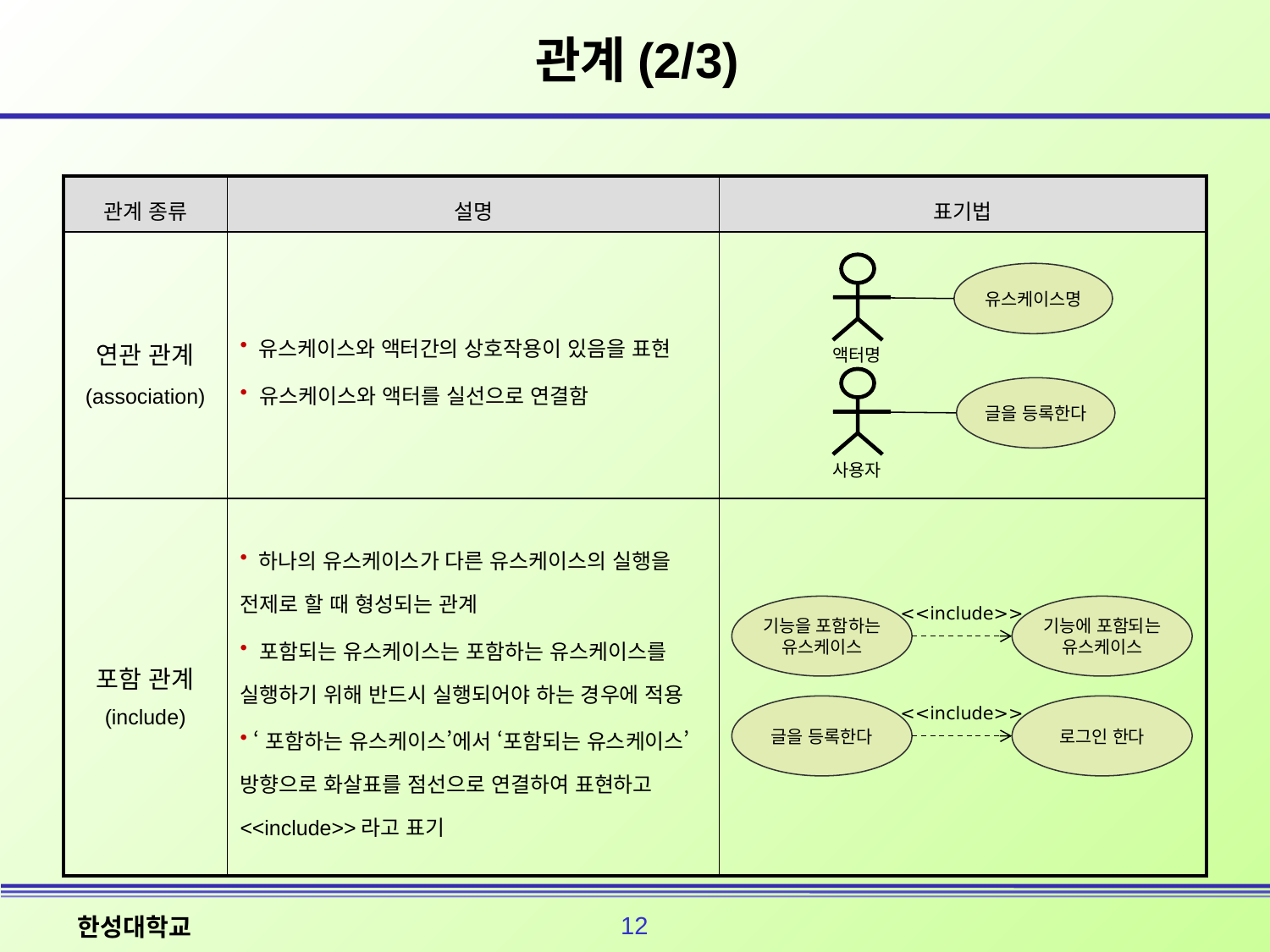

# 관계(2/3)
| 관계 종류 | 설명 | 표기법 |
| --- | --- | --- |
| 연관 관계 (association) | 유스케이스와 액터간의 상호작용이 있음을 표현 유스케이스와 액터를 실선으로 연결함 |  |
| 포함 관계 (include) | 하나의 유스케이스가 다른 유스케이스의 실행을 전제로 할 때 형성되는 관계 포함되는 유스케이스는 포함하는 유스케이스를 실행하기 위해 반드시 실행되어야 하는 경우에 적용 ‘포함하는 유스케이스’에서 ‘포함되는 유스케이스’ 방향으로 화살표를 점선으로 연결하여 표현하고 <<include>>라고 표기 |  |

유스케이스명

액터명

글을 등록한다
사용자
기능을 포함하는
유스케이스
<<include>>
기능에 포함되는
유스케이스
글을 등록한다
<<include>>
로그인 한다